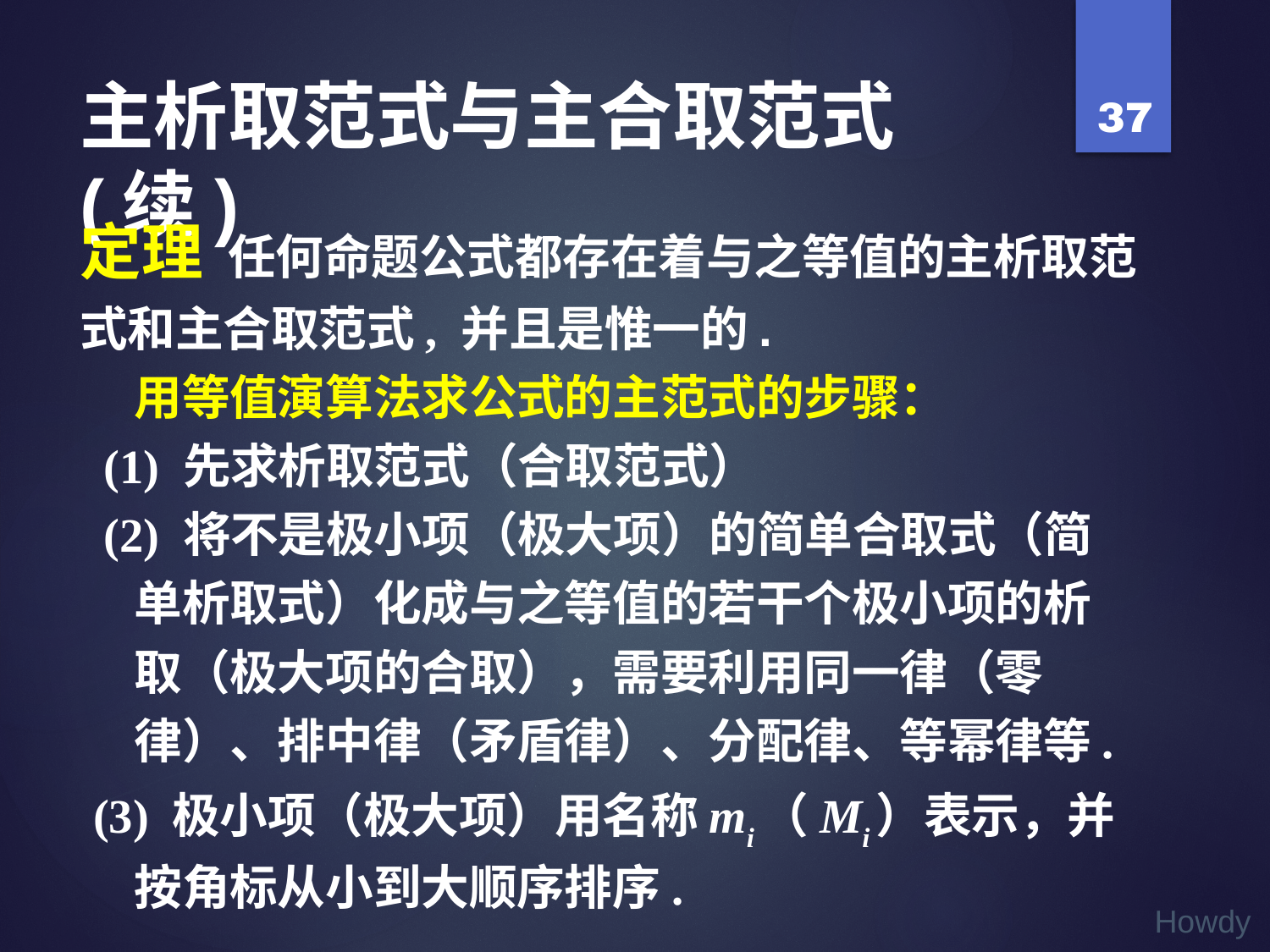

37
# 主析取范式与主合取范式(续)
定理  任何命题公式都存在着与之等值的主析取范
式和主合取范式, 并且是惟一的.
    用等值演算法求公式的主范式的步骤：
  (1) 先求析取范式（合取范式）
  (2) 将不是极小项（极大项）的简单合取式（简
    单析取式）化成与之等值的若干个极小项的析
    取（极大项的合取），需要利用同一律（零
    律）、排中律（矛盾律）、分配律、等幂律等.
 (3) 极小项（极大项）用名称mi（Mi）表示，并
    按角标从小到大顺序排序.